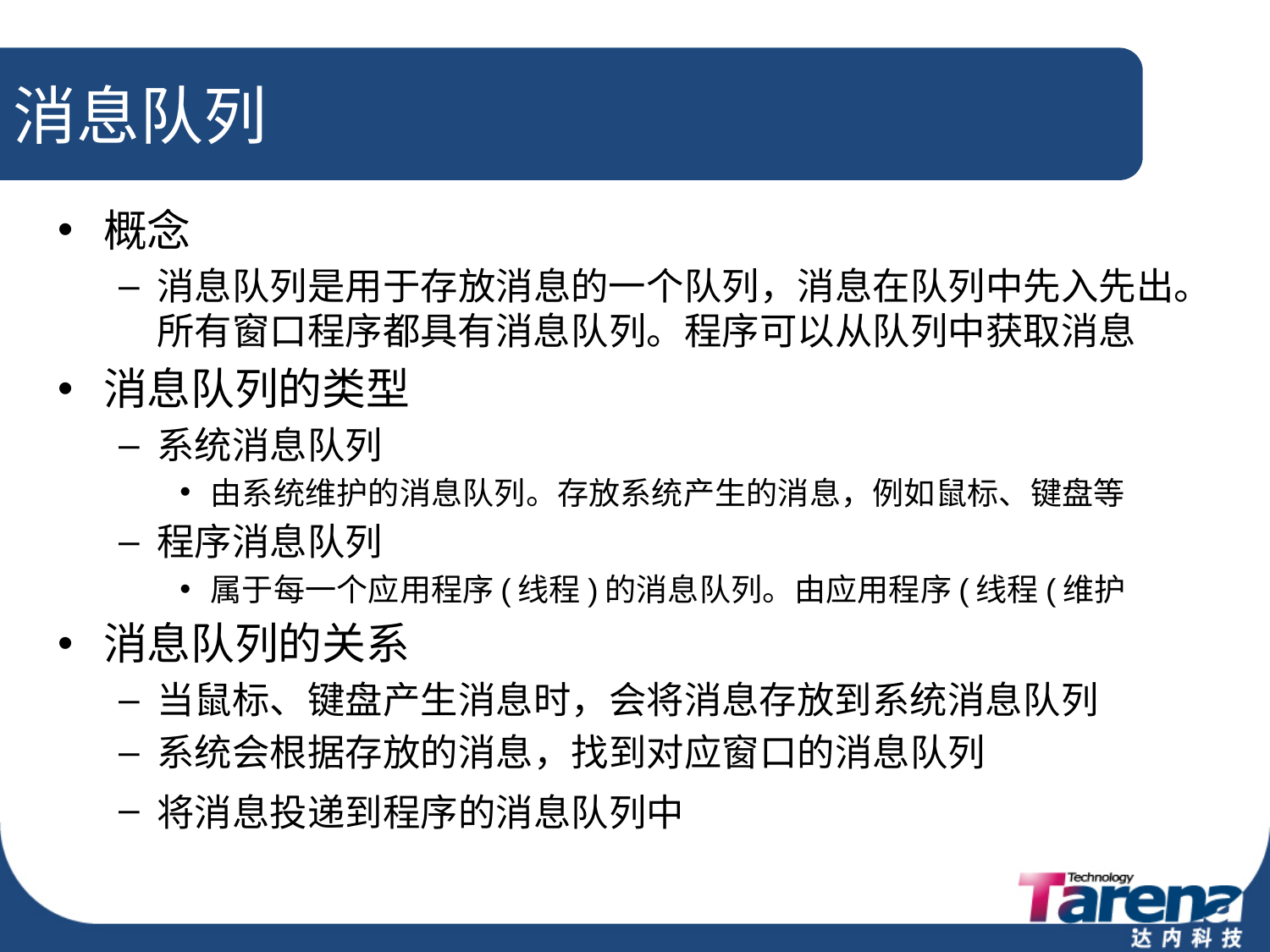

# 消息队列
概念
消息队列是用于存放消息的一个队列，消息在队列中先入先出。所有窗口程序都具有消息队列。程序可以从队列中获取消息
消息队列的类型
系统消息队列
由系统维护的消息队列。存放系统产生的消息，例如鼠标、键盘等
程序消息队列
属于每一个应用程序(线程)的消息队列。由应用程序(线程(维护
消息队列的关系
当鼠标、键盘产生消息时，会将消息存放到系统消息队列
系统会根据存放的消息，找到对应窗口的消息队列
将消息投递到程序的消息队列中